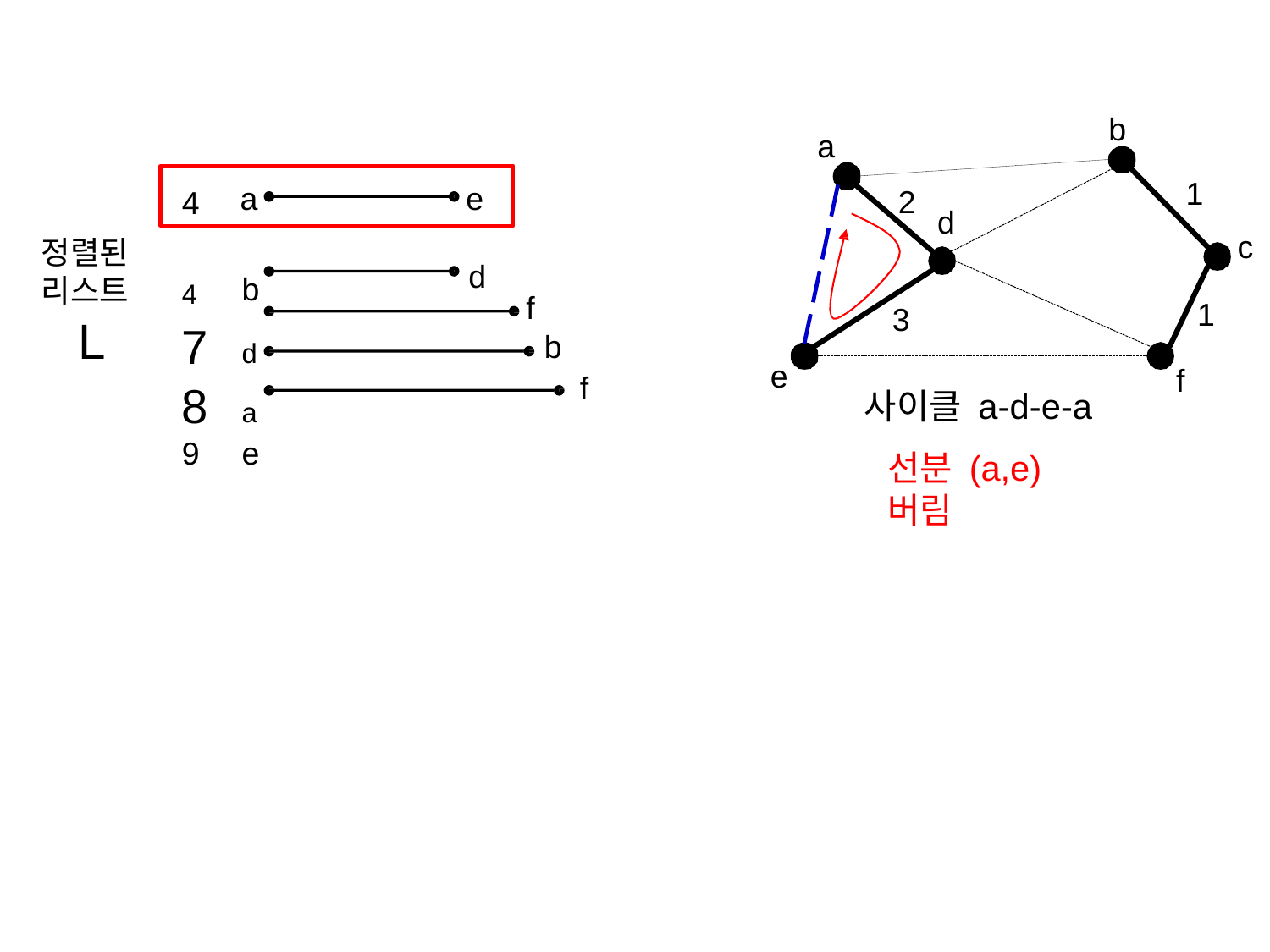

b
a

1
a
e
2
4

d

c
정렬된
리스트
L

4	b
d
a
e

d

f
1
3

b

e

f
사이클 a-d-e-a
선분 (a,e)
버림
f